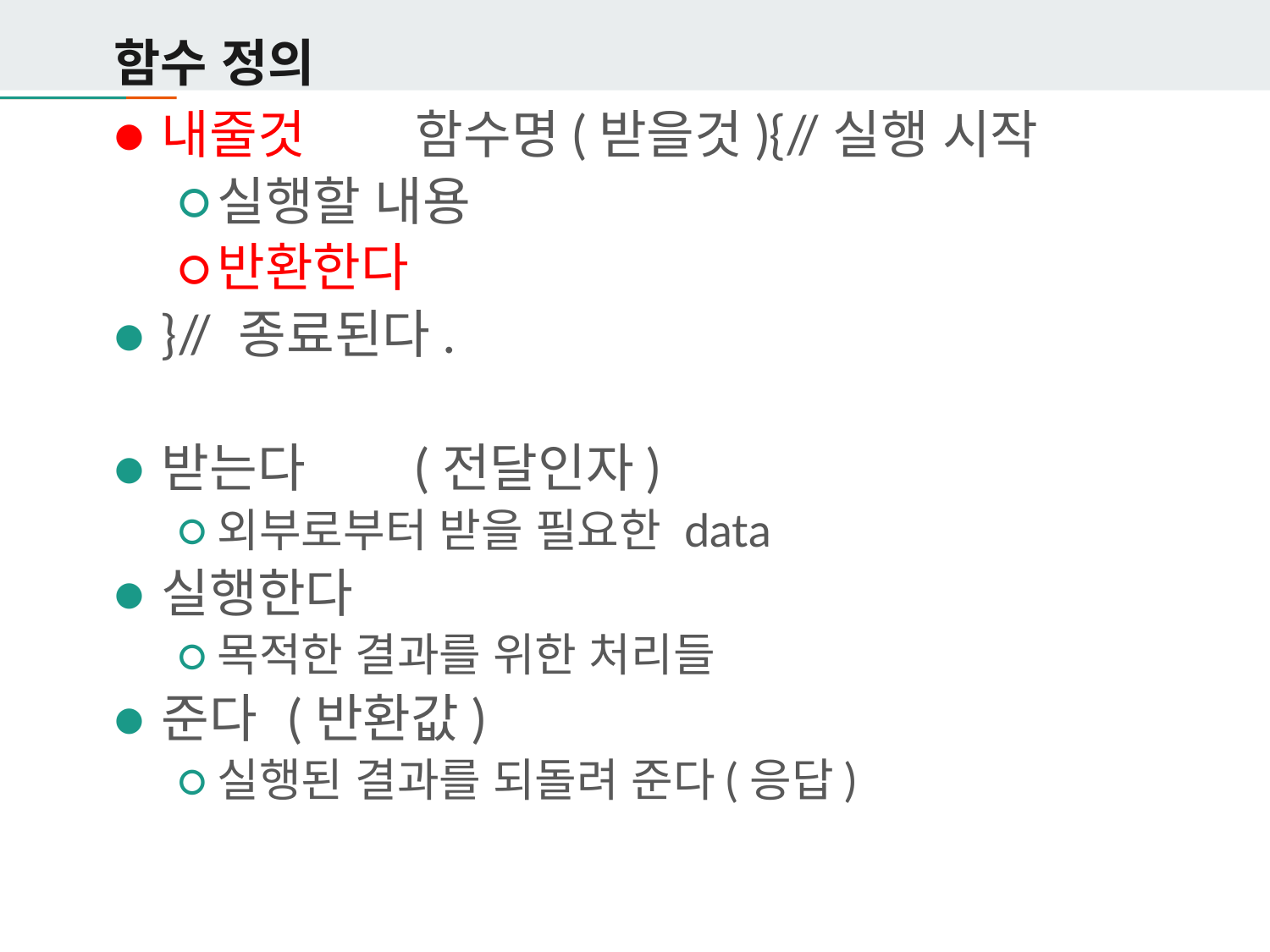

# 함수 정의
내줄것	함수명(받을것){//실행 시작
실행할 내용
반환한다
}// 종료된다.

받는다	(전달인자)
외부로부터 받을 필요한 data
실행한다
목적한 결과를 위한 처리들
준다	(반환값)
실행된 결과를 되돌려 준다(응답)